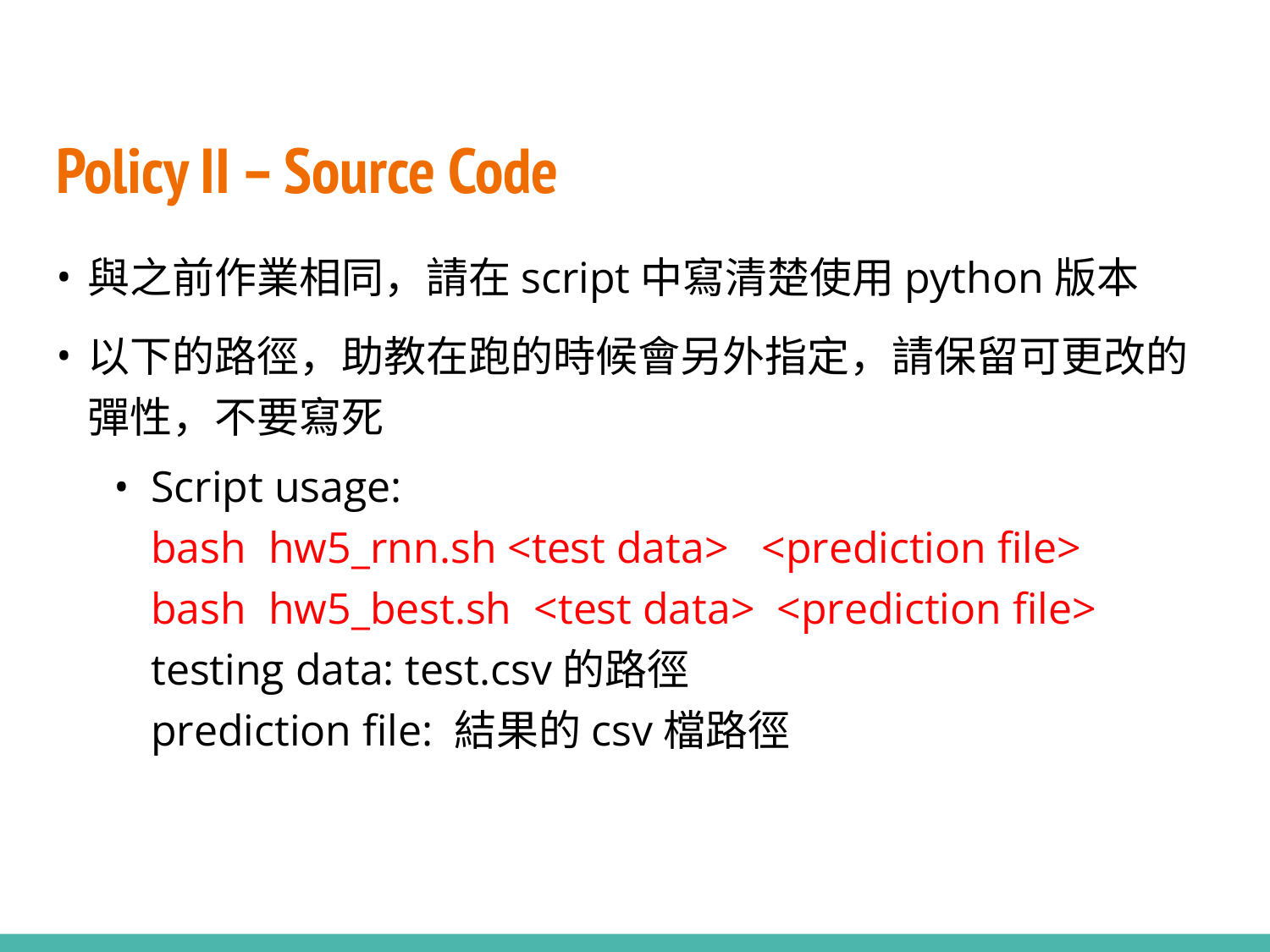

# Policy II – Source Code
與之前作業相同，請在script中寫清楚使用python版本
以下的路徑，助教在跑的時候會另外指定，請保留可更改的彈性，不要寫死
Script usage:
bash  hw5_rnn.sh <test data>   <prediction file>
bash  hw5_best.sh  <test data>  <prediction file>
testing data: test.csv的路徑
prediction file: 結果的csv檔路徑